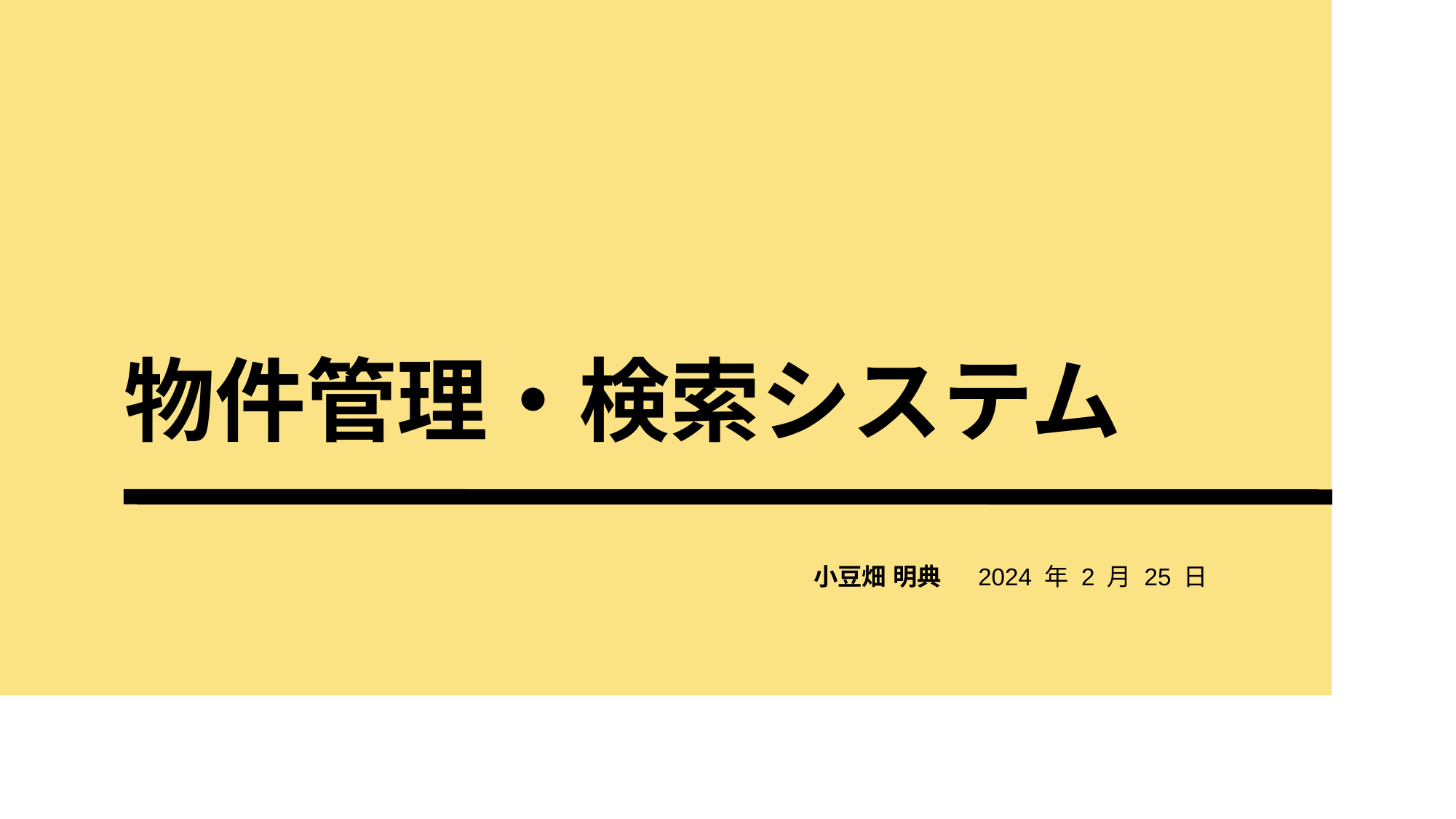

物件管理・検索システム
# 小豆畑 明典 　2024 年 2 月 25 日